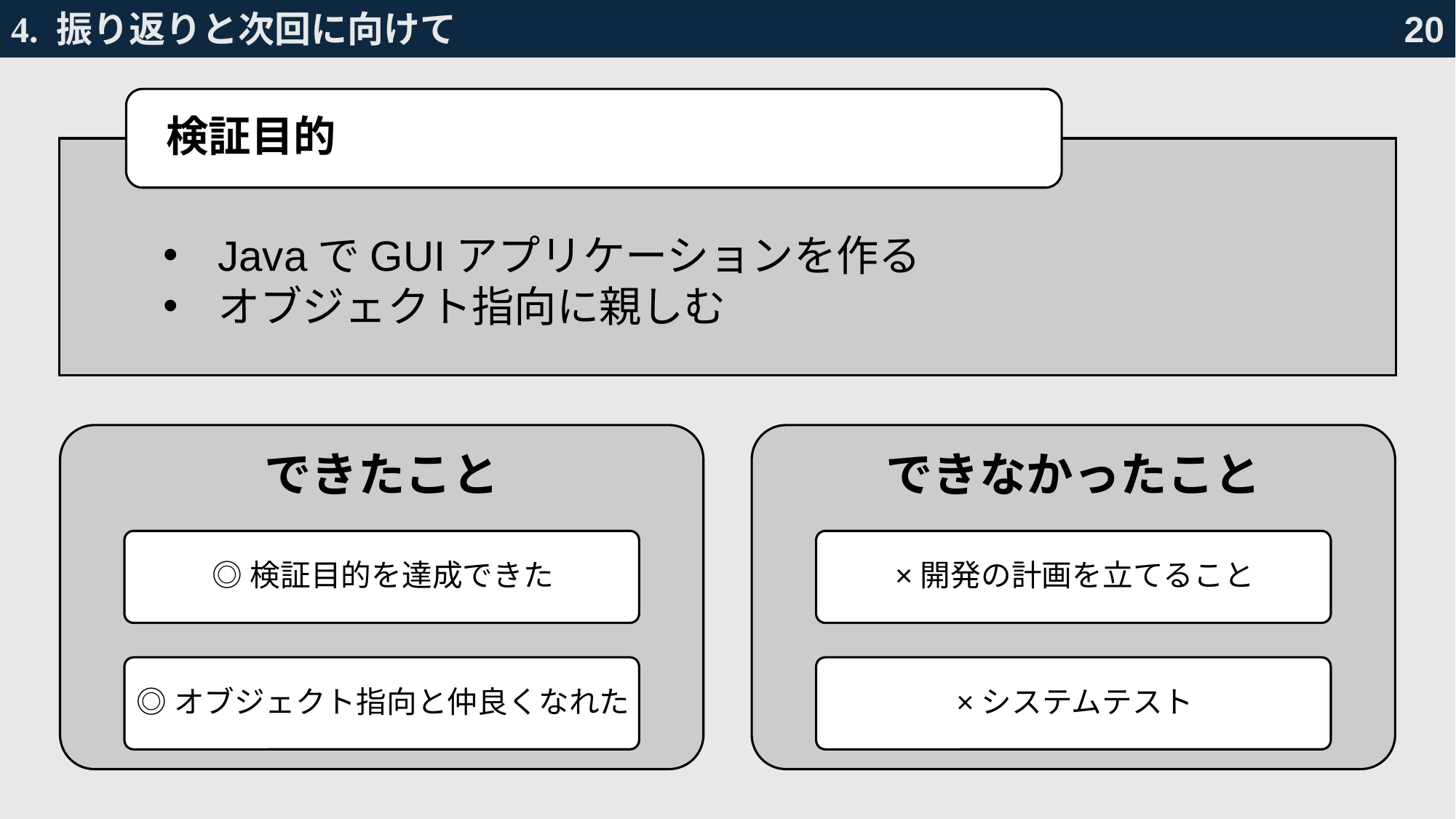

20
4. 振り返りと次回に向けて

検証目的

JavaでGUIアプリケーションを作る
オブジェクト指向に親しむ
できたこと
◎検証目的を達成できた
◎オブジェクト指向と仲良くなれた
できなかったこと
×開発の計画を立てること
×システムテスト